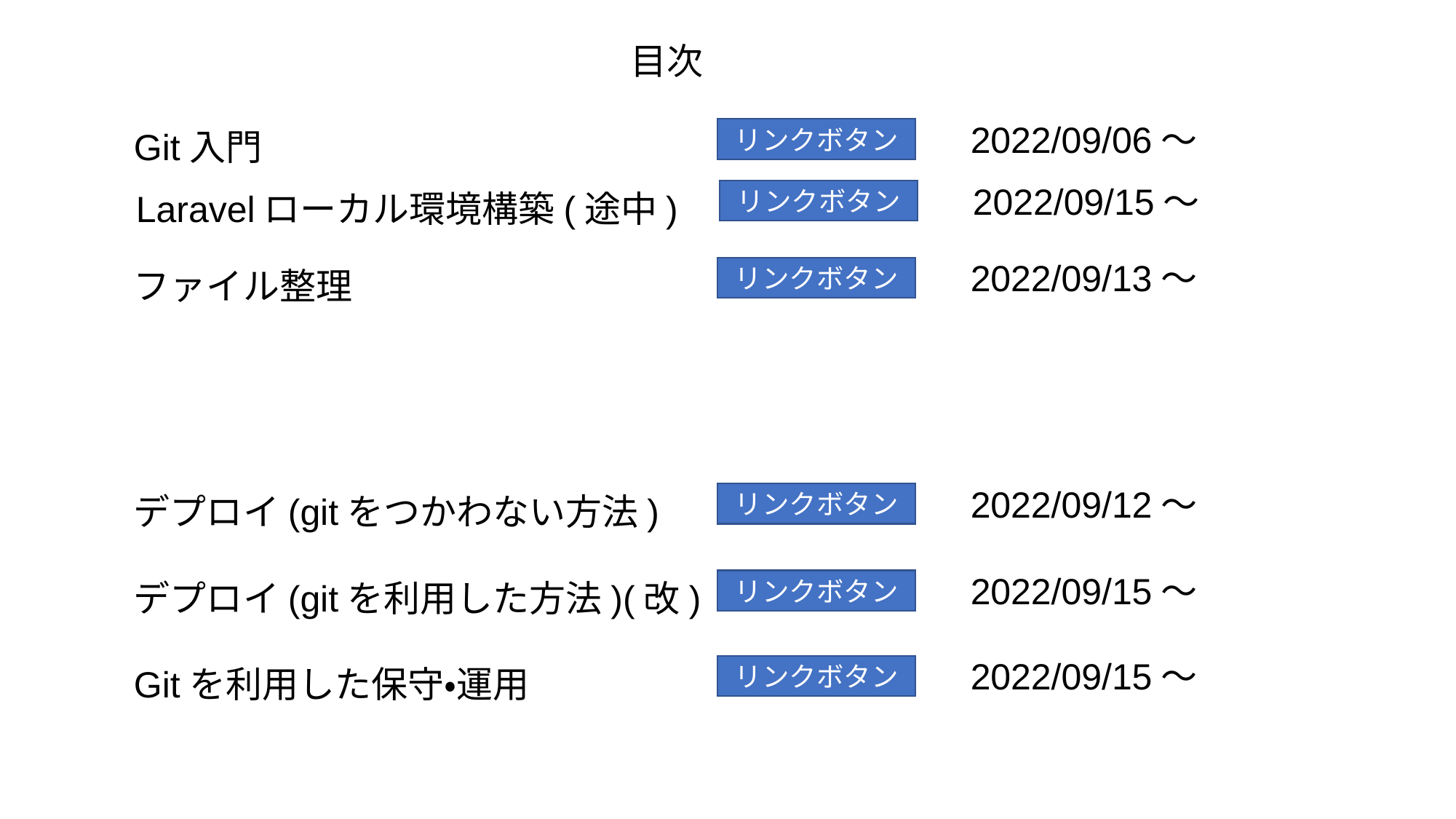

目次
2022/09/06～
Git入門
リンクボタン
2022/09/15～
Laravelローカル環境構築(途中)
リンクボタン
2022/09/13～
ファイル整理
リンクボタン
2022/09/12～
デプロイ(gitをつかわない方法)
リンクボタン
2022/09/15～
デプロイ(gitを利用した方法)(改)
リンクボタン
2022/09/15～
Gitを利用した保守・運用
リンクボタン